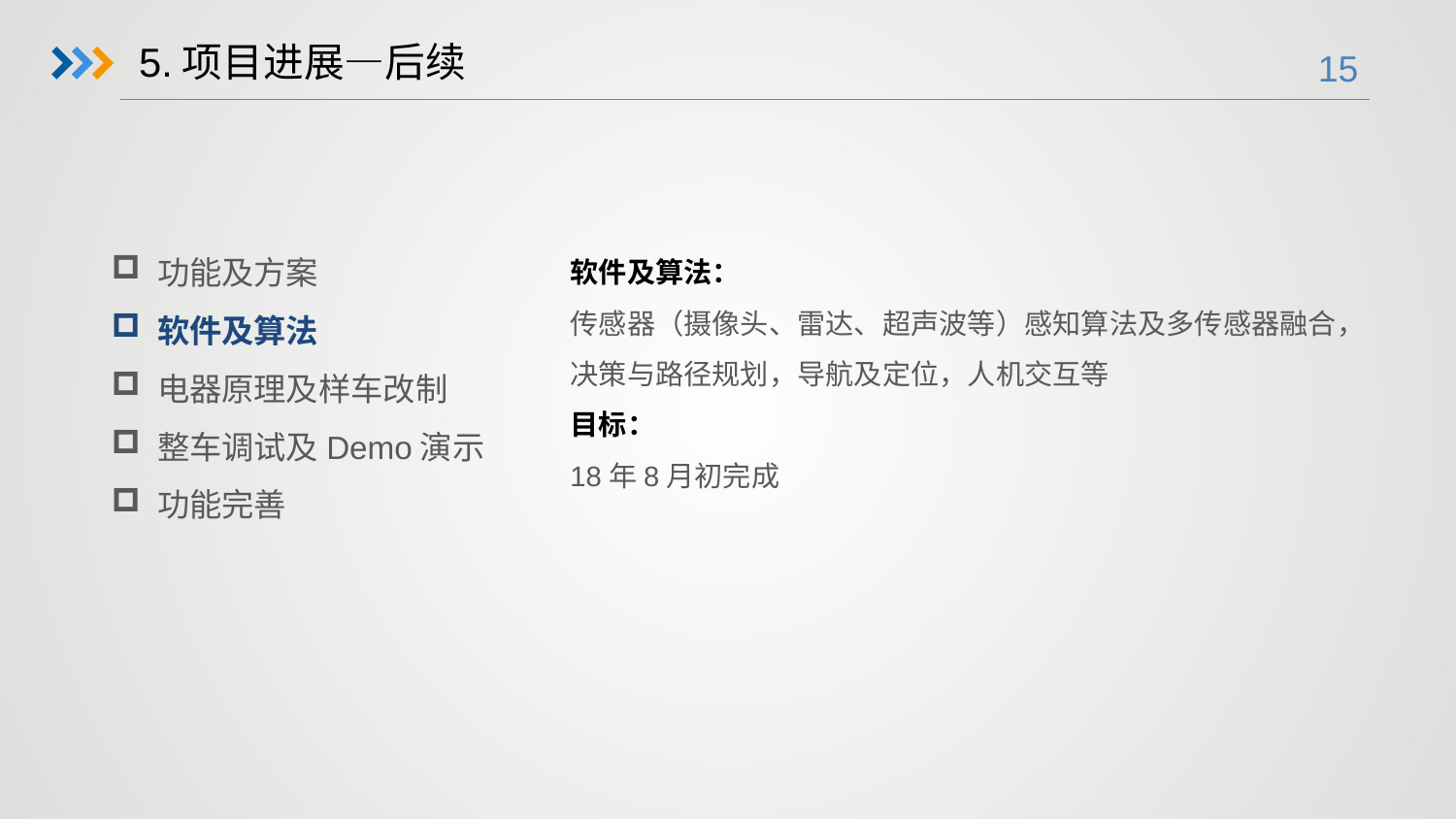

5.项目进展—后续
功能及方案
软件及算法
电器原理及样车改制
整车调试及Demo演示
功能完善
软件及算法：
传感器（摄像头、雷达、超声波等）感知算法及多传感器融合，决策与路径规划，导航及定位，人机交互等
目标：
18年8月初完成